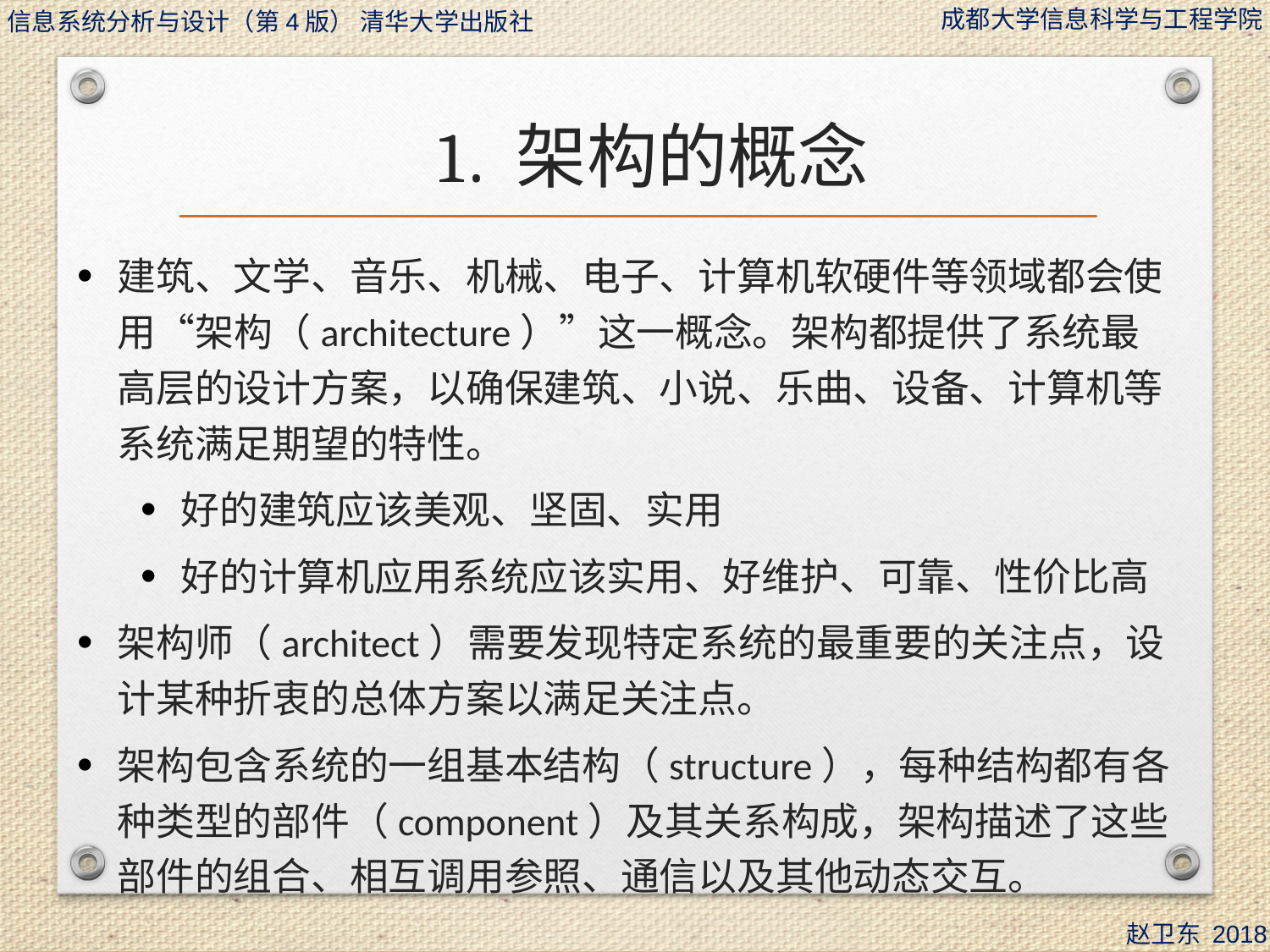

# 1. 架构的概念
建筑、文学、音乐、机械、电子、计算机软硬件等领域都会使用“架构（architecture）”这一概念。架构都提供了系统最高层的设计方案，以确保建筑、小说、乐曲、设备、计算机等系统满足期望的特性。
好的建筑应该美观、坚固、实用
好的计算机应用系统应该实用、好维护、可靠、性价比高
架构师（architect）需要发现特定系统的最重要的关注点，设计某种折衷的总体方案以满足关注点。
架构包含系统的一组基本结构（structure），每种结构都有各种类型的部件（component）及其关系构成，架构描述了这些部件的组合、相互调用参照、通信以及其他动态交互。